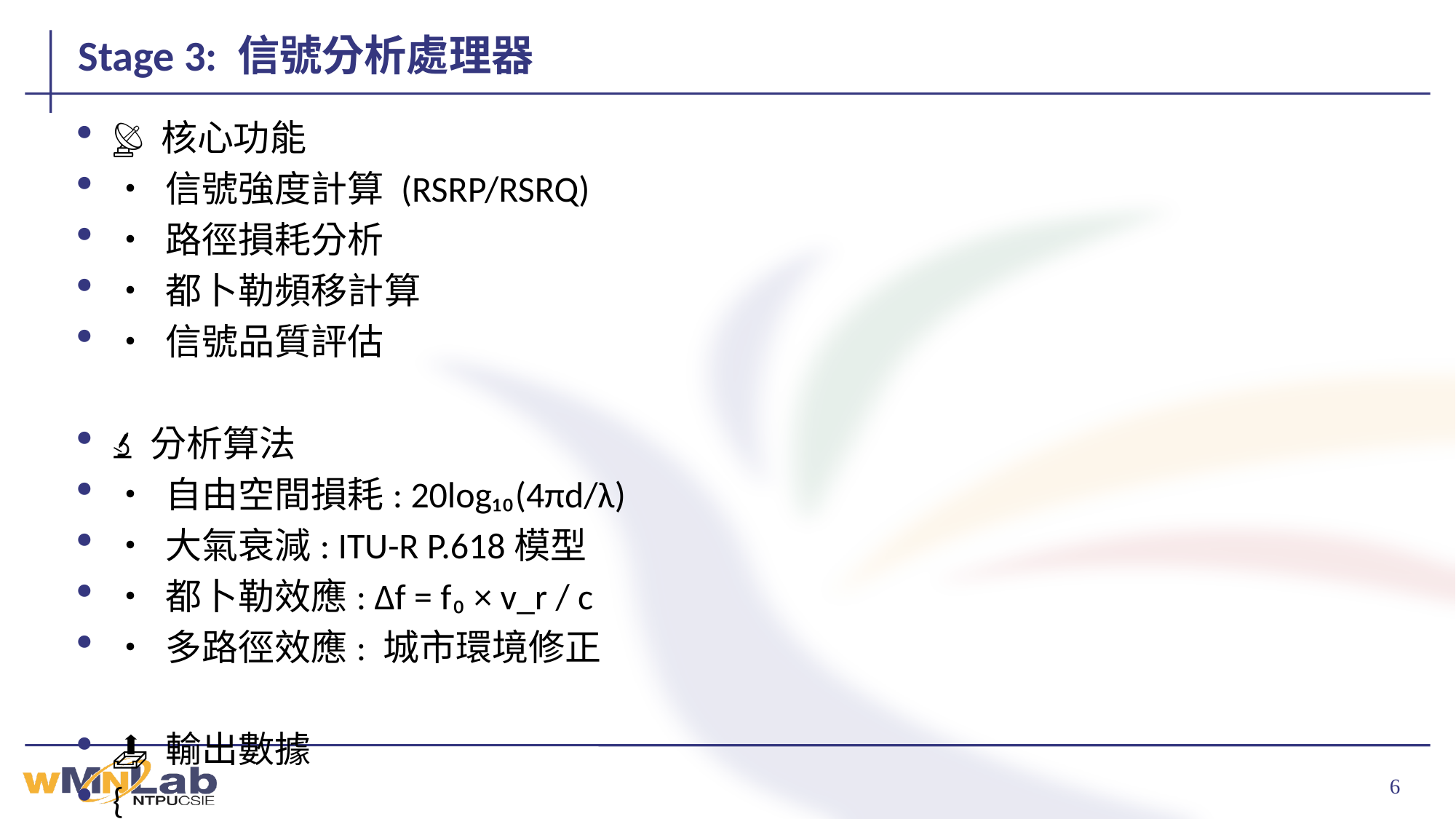

# Stage 3: 信號分析處理器
📡 核心功能
• 信號強度計算 (RSRP/RSRQ)
• 路徑損耗分析
• 都卜勒頻移計算
• 信號品質評估

🔬 分析算法
• 自由空間損耗: 20log₁₀(4πd/λ)
• 大氣衰減: ITU-R P.618模型
• 都卜勒效應: Δf = f₀ × v_r / c
• 多路徑效應: 城市環境修正

📤 輸出數據
{
  "satellite_id": "25544",
  "rsrp_dbm": -85.2,
  "path_loss_db": 162.5,
  "doppler_shift_hz": 1250,
  "signal_quality": "excellent"
}

🎯 性能指標: 800顆衛星信號品質分析